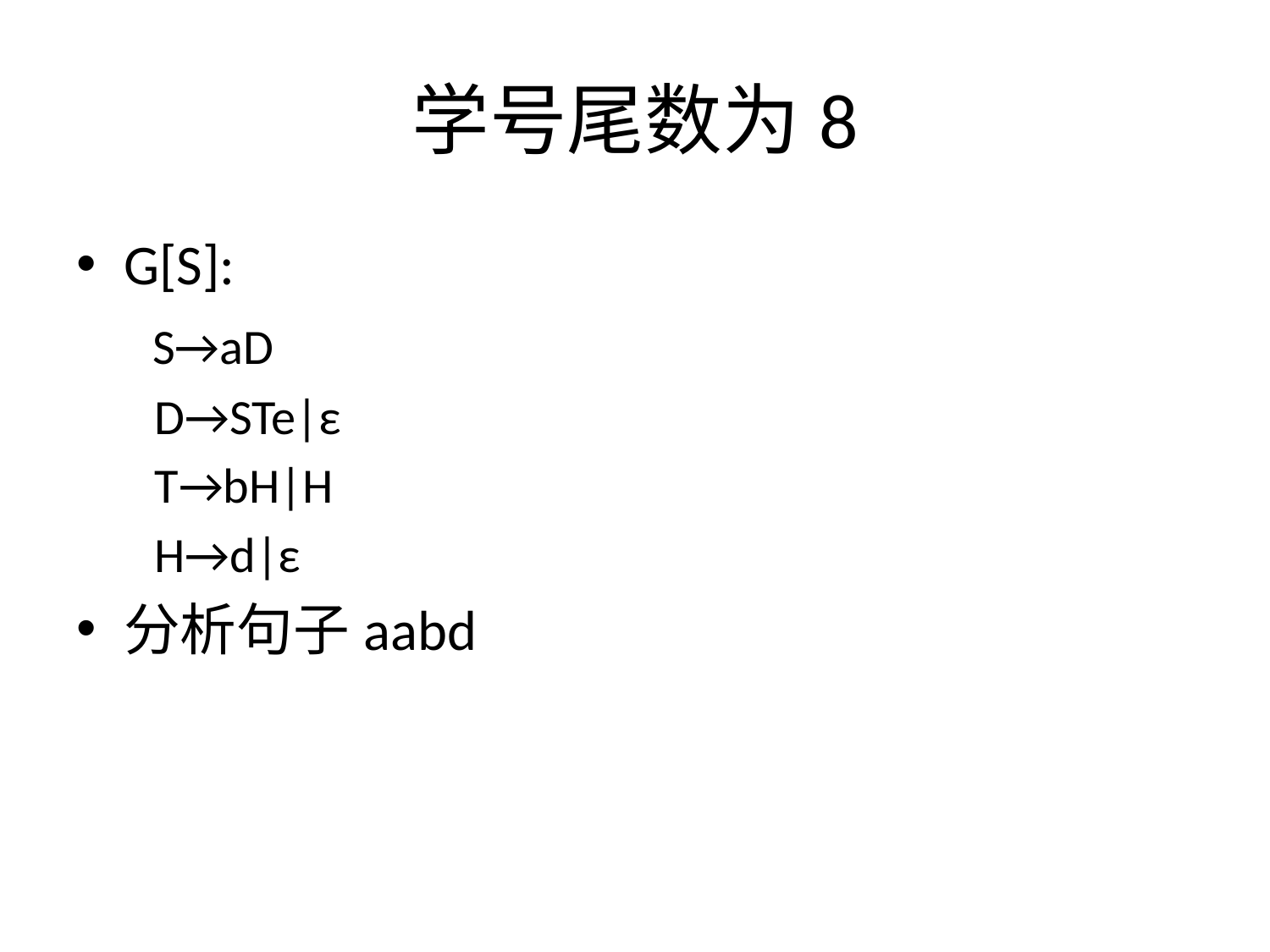

# 学号尾数为8
G[S]:
      S→aD
       D→STe|ε
       T→bH|H
       H→d|ε
分析句子aabd